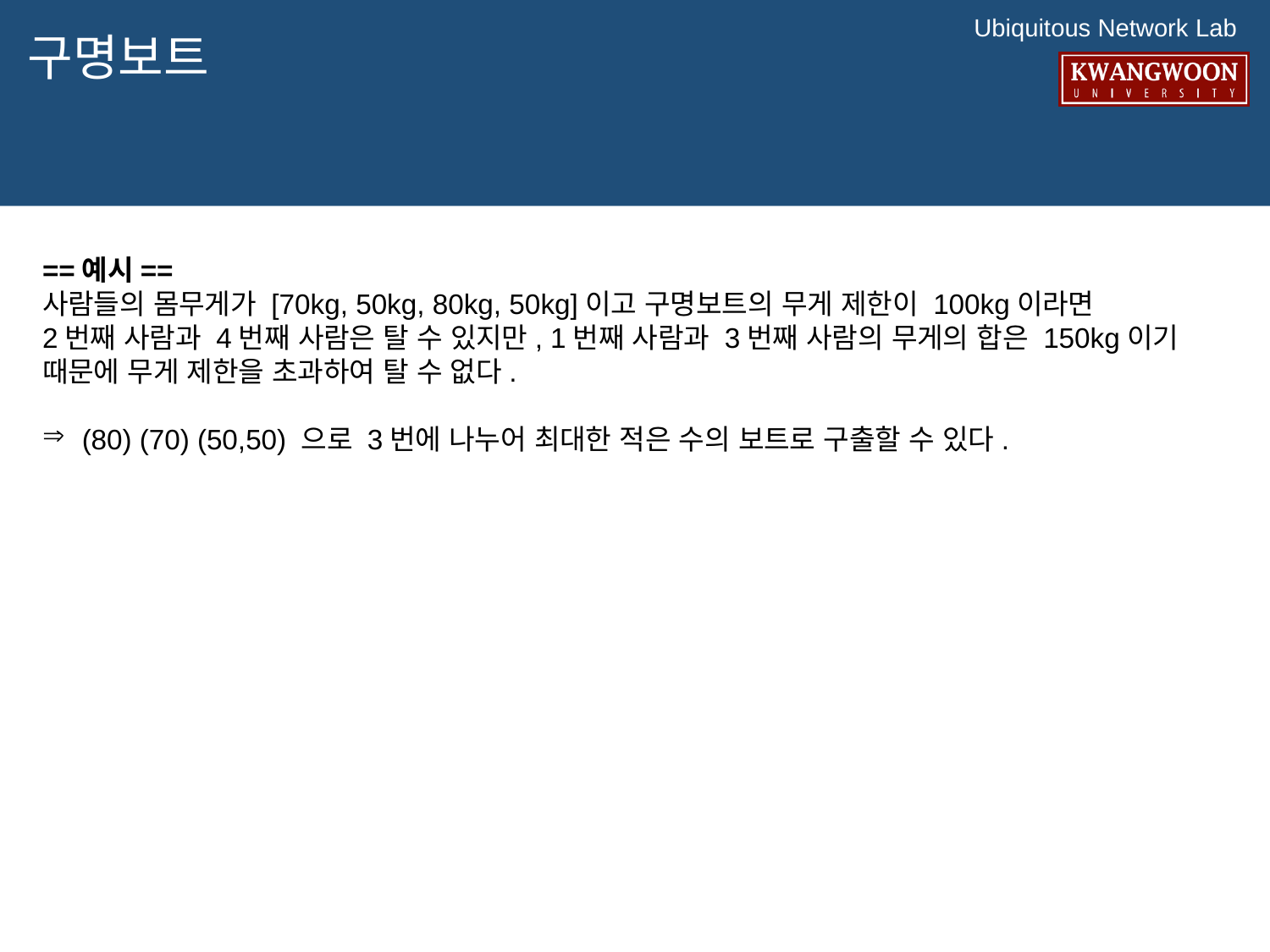

# 구명보트
==예시==
사람들의 몸무게가 [70kg, 50kg, 80kg, 50kg]이고 구명보트의 무게 제한이 100kg이라면
2번째 사람과 4번째 사람은 탈 수 있지만, 1번째 사람과 3번째 사람의 무게의 합은 150kg이기
때문에 무게 제한을 초과하여 탈 수 없다.

(80) (70) (50,50) 으로 3번에 나누어 최대한 적은 수의 보트로 구출할 수 있다.